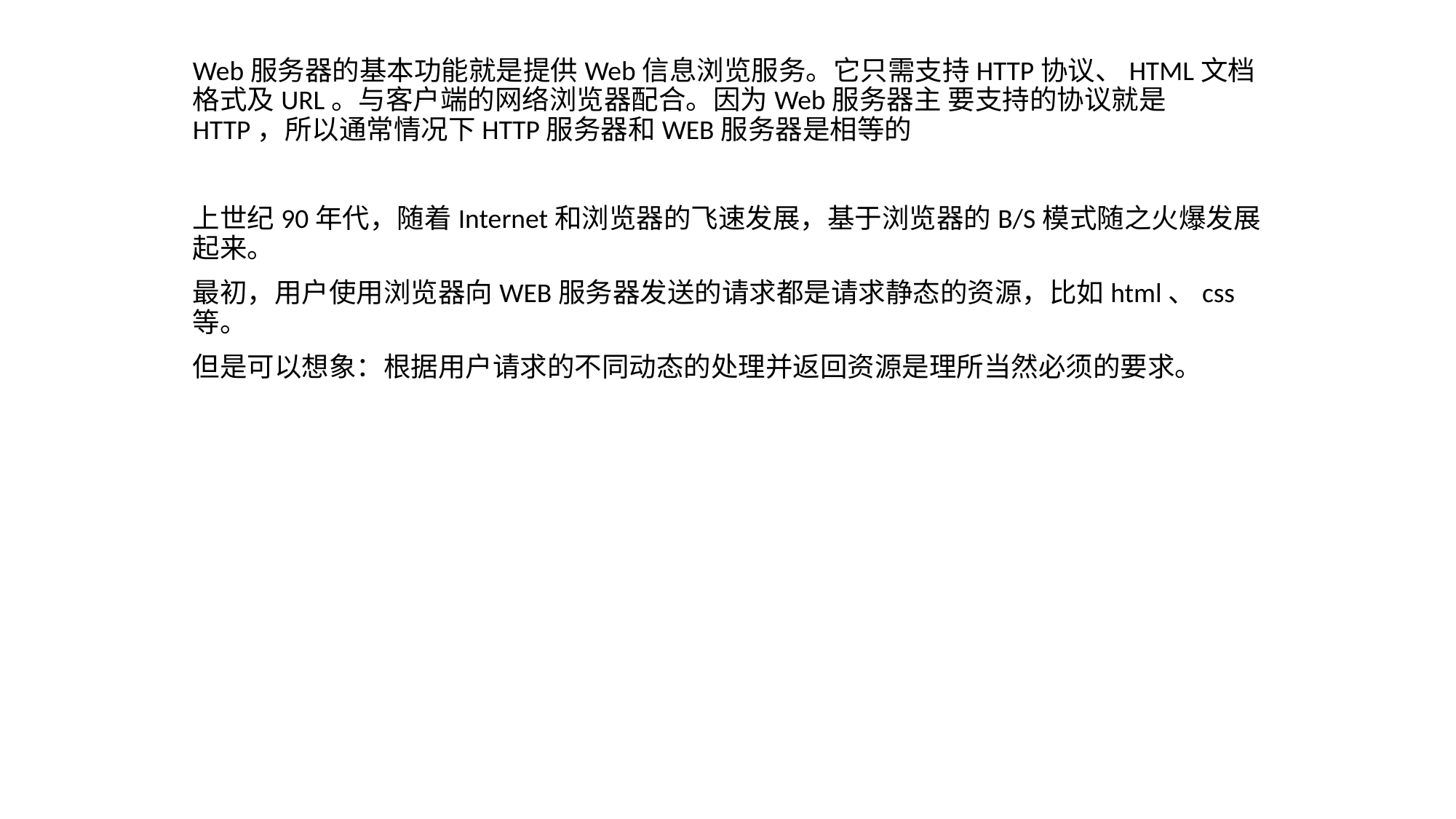

Web服务器的基本功能就是提供Web信息浏览服务。它只需支持HTTP协议、HTML文档格式及URL。与客户端的网络浏览器配合。因为Web服务器主 要支持的协议就是HTTP，所以通常情况下HTTP服务器和WEB服务器是相等的

上世纪90年代，随着Internet和浏览器的飞速发展，基于浏览器的B/S模式随之火爆发展起来。
最初，用户使用浏览器向WEB服务器发送的请求都是请求静态的资源，比如html、css等。
但是可以想象：根据用户请求的不同动态的处理并返回资源是理所当然必须的要求。